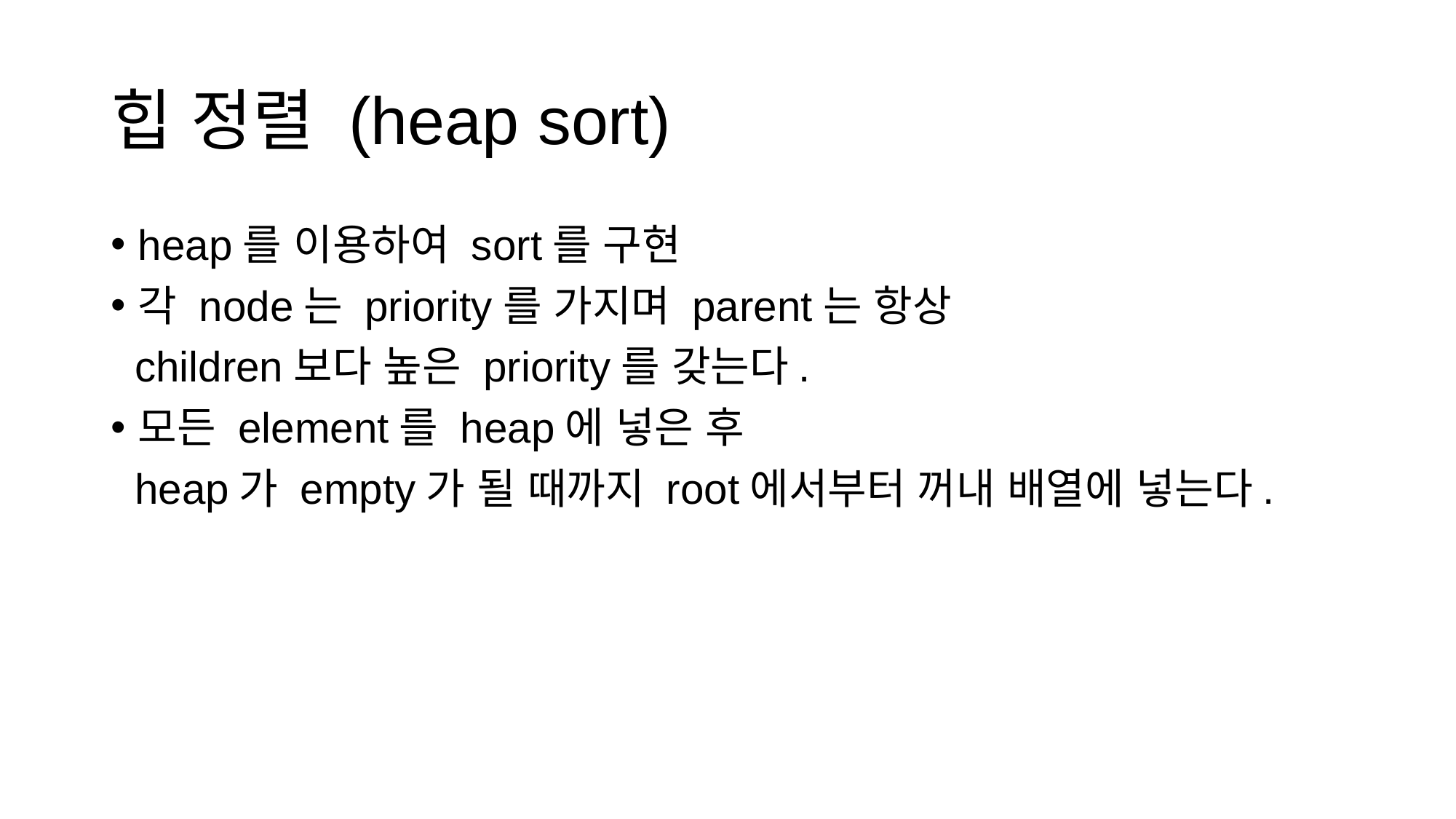

# 힙 정렬 (heap sort)
heap를 이용하여 sort를 구현
각 node는 priority를 가지며 parent는 항상
  children보다 높은 priority를 갖는다.
모든 element를 heap에 넣은 후
  heap가 empty가 될 때까지 root에서부터 꺼내 배열에 넣는다.